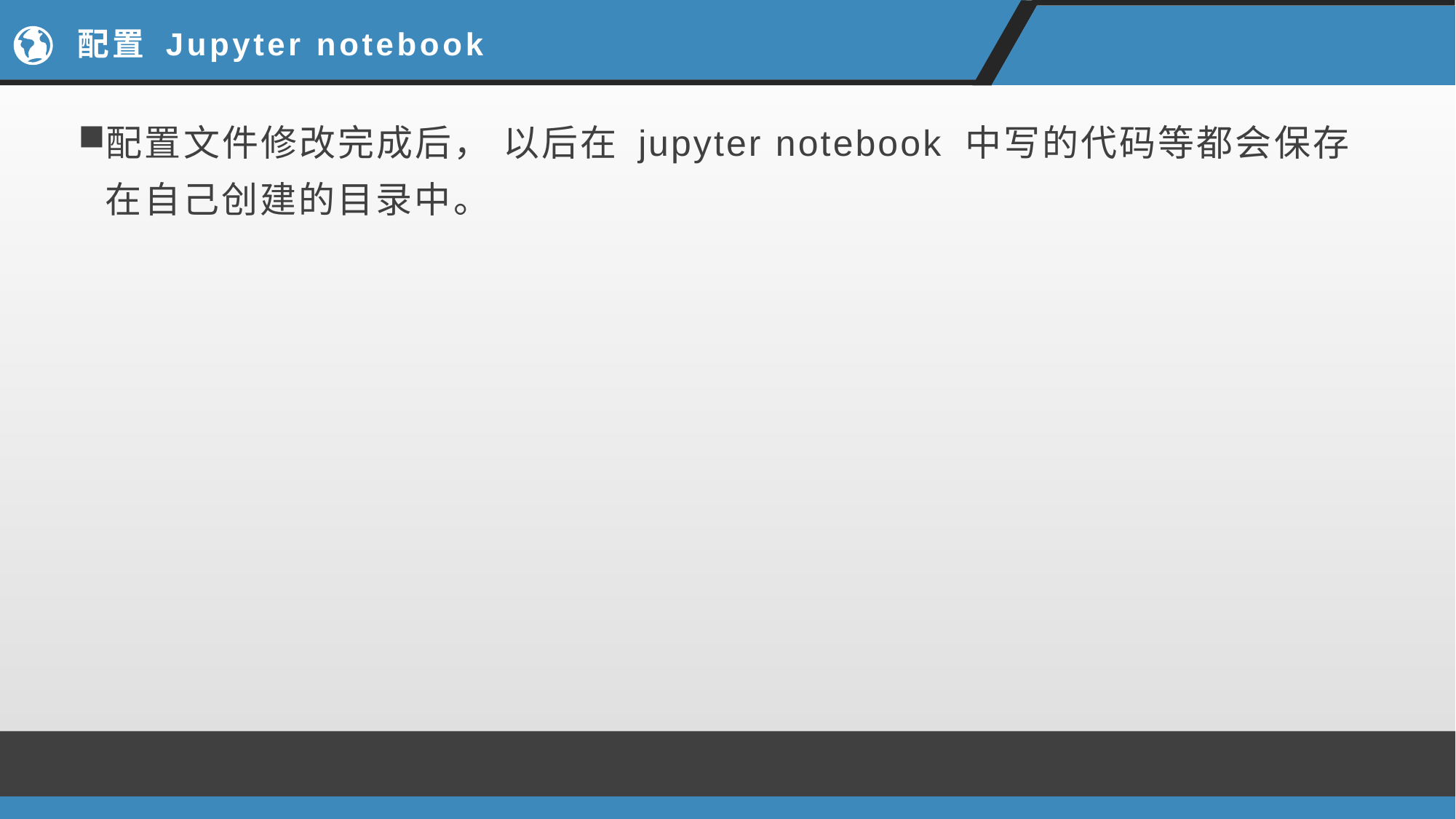

# 配置 Jupyter notebook

配置文件修改完成后， 以后在 jupyter notebook 中写的代码等都会保存在自己创建的目录中。